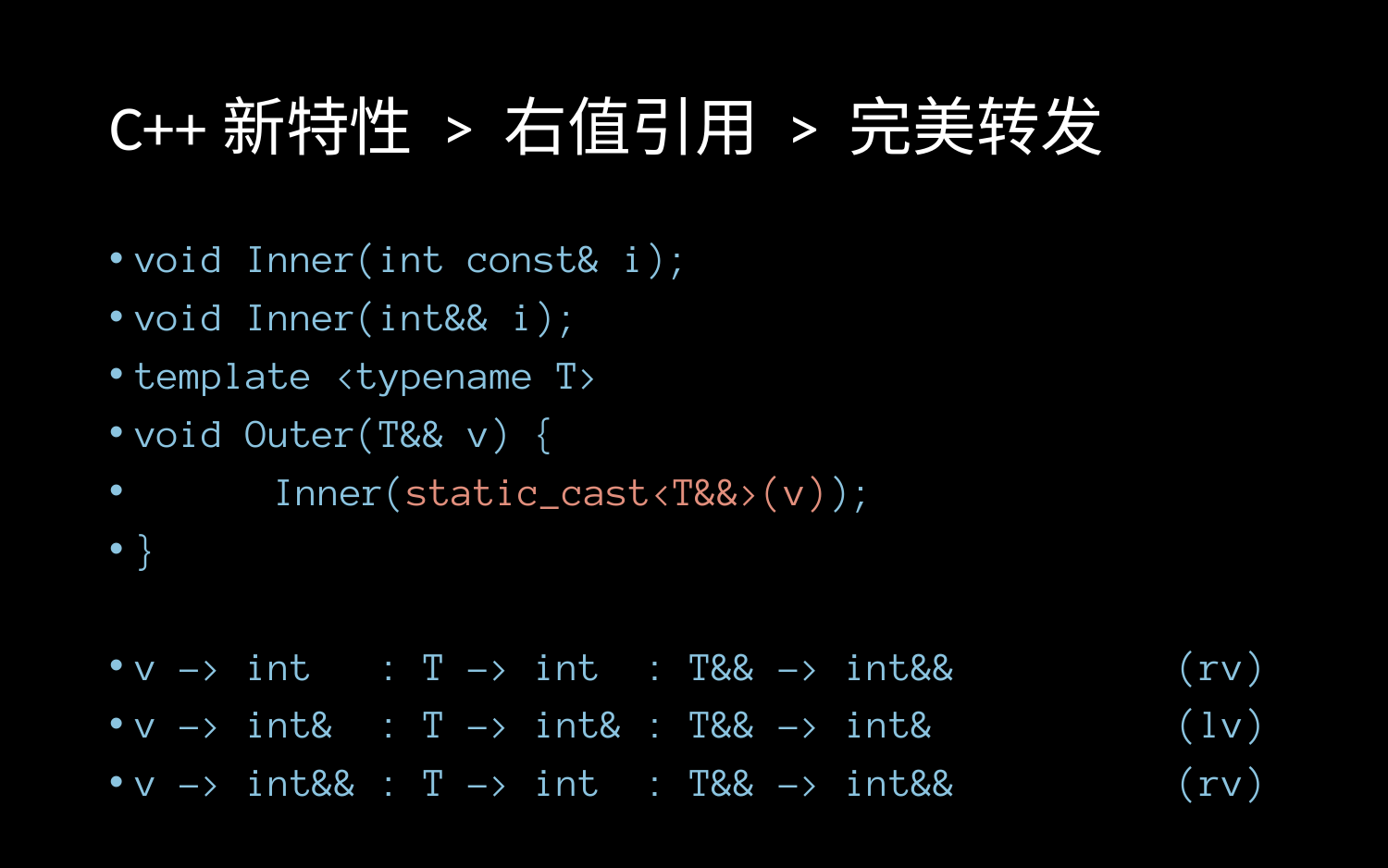

# C++新特性 > 右值引用 > 完美转发
void Inner(int const& i);
void Inner(int&& i);
template <typename T>
void Outer(T&& v) {
	Inner(static_cast<T&&>(v));
}

v -> int   : T -> int  : T&& -> int&&          (rv)
v -> int&  : T -> int& : T&& -> int&           (lv)
v -> int&& : T -> int  : T&& -> int&&          (rv)